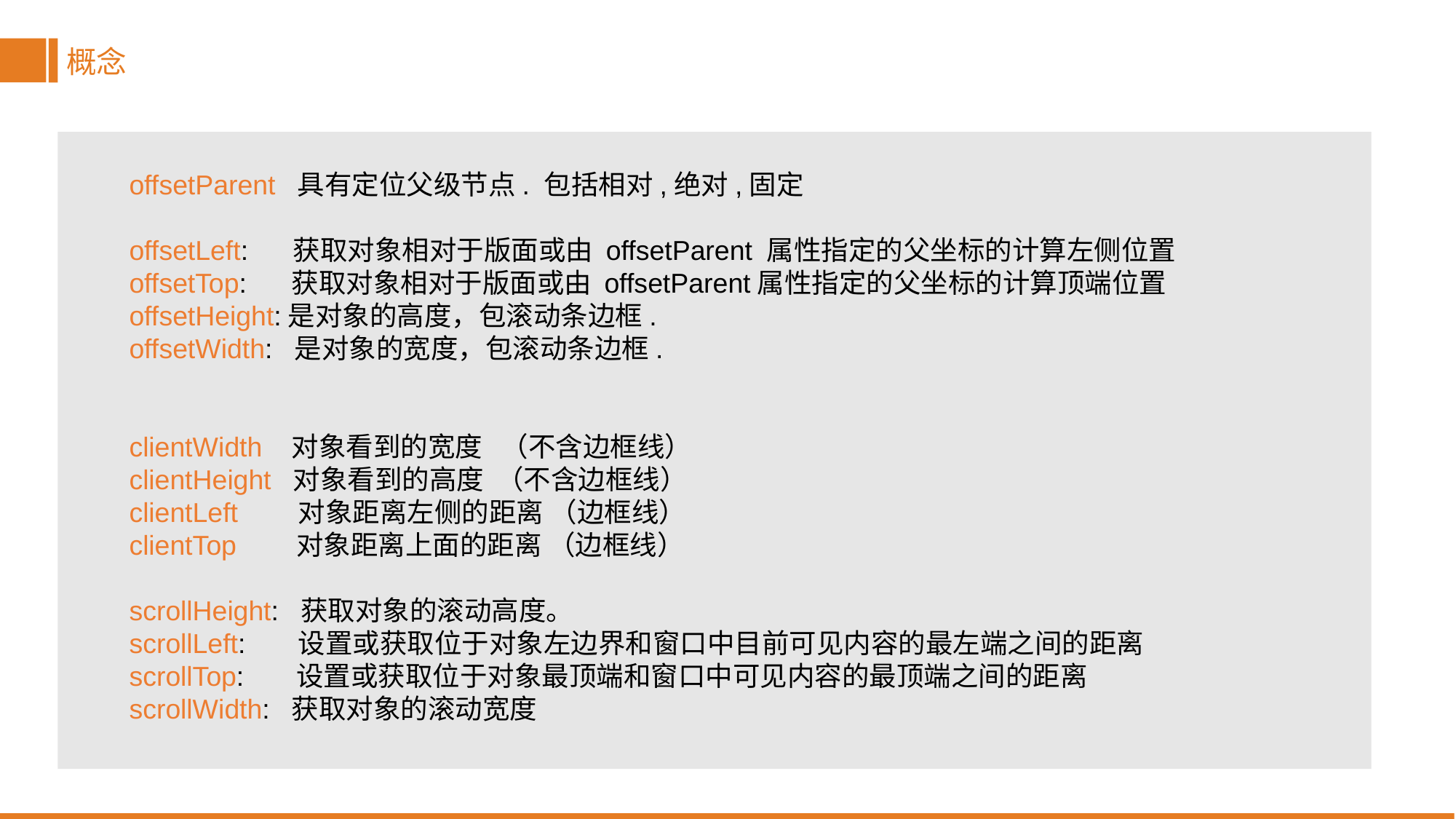

概念

offsetParent  具有定位父级节点. 包括相对,绝对,固定

offsetLeft:     获取对象相对于版面或由 offsetParent 属性指定的父坐标的计算左侧位置
offsetTop:     获取对象相对于版面或由 offsetParent属性指定的父坐标的计算顶端位置
offsetHeight:是对象的高度，包滚动条边框.
offsetWidth:  是对象的宽度，包滚动条边框.

clientWidth   对象看到的宽度   （不含边框线）
clientHeight  对象看到的高度  （不含边框线）
clientLeft       对象距离左侧的距离 （边框线）
clientTop       对象距离上面的距离 （边框线）

scrollHeight:  获取对象的滚动高度。
scrollLeft:      设置或获取位于对象左边界和窗口中目前可见内容的最左端之间的距离
scrollTop:      设置或获取位于对象最顶端和窗口中可见内容的最顶端之间的距离
scrollWidth:  获取对象的滚动宽度